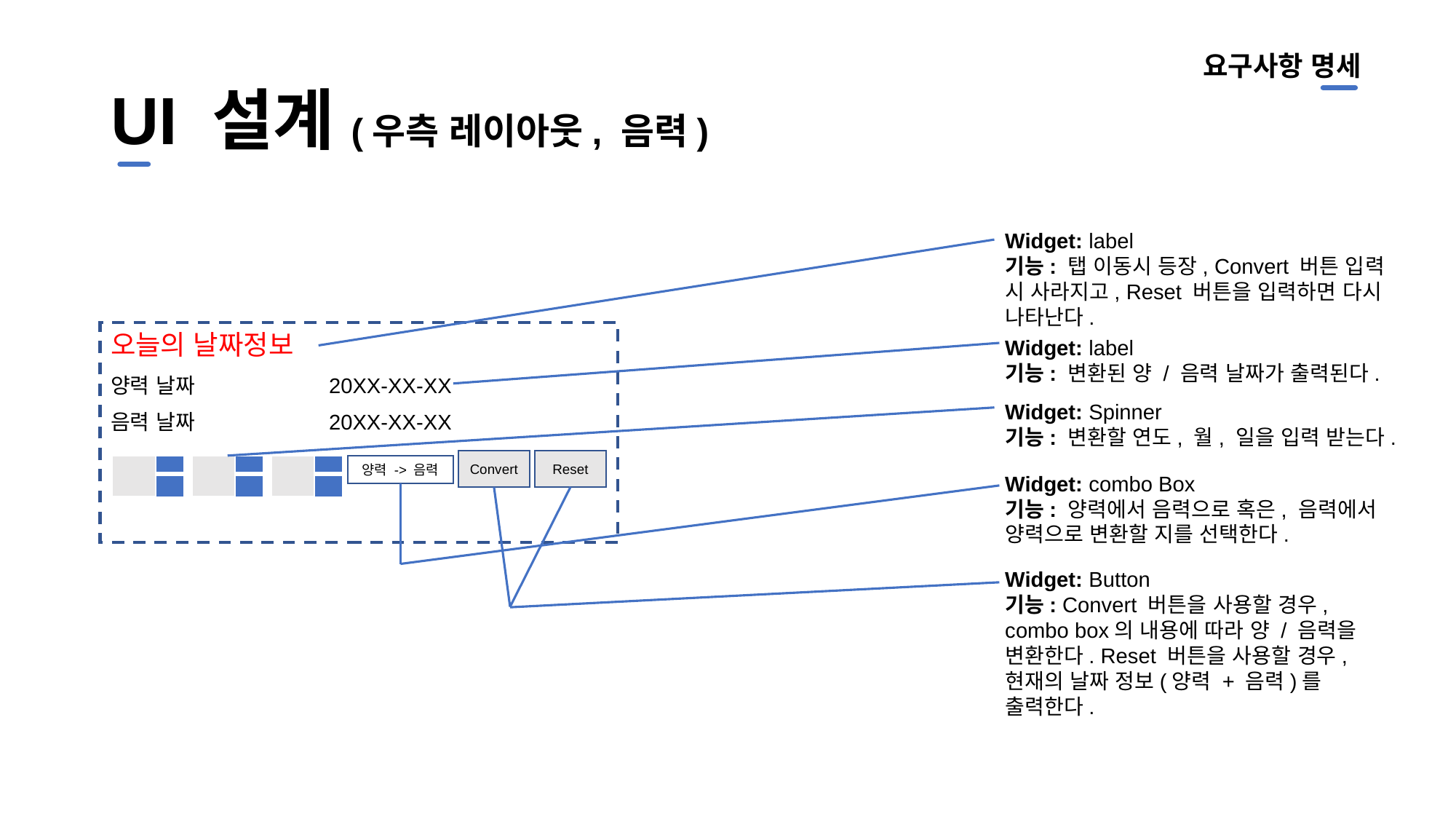

# UI 설계(우측 레이아웃, 음력)
요구사항 명세
Widget: label
기능: 탭 이동시 등장, Convert 버튼 입력 시 사라지고, Reset 버튼을 입력하면 다시 나타난다.
오늘의 날짜정보

Widget: label
기능: 변환된 양 / 음력 날짜가 출력된다.
양력 날짜		20XX-XX-XX
Widget: Spinner
기능: 변환할 연도, 월, 일을 입력 받는다.
음력 날짜		20XX-XX-XX
Convert
Reset
|  |  |
| --- | --- |
|  |  |
|  |  |
| --- | --- |
|  |  |
|  |  |
| --- | --- |
|  |  |
양력 -> 음력
Widget: combo Box
기능: 양력에서 음력으로 혹은, 음력에서 양력으로 변환할 지를 선택한다.
Widget: Button
기능: Convert 버튼을 사용할 경우, combo box의 내용에 따라 양 / 음력을 변환한다. Reset 버튼을 사용할 경우, 현재의 날짜 정보(양력 + 음력)를 출력한다.